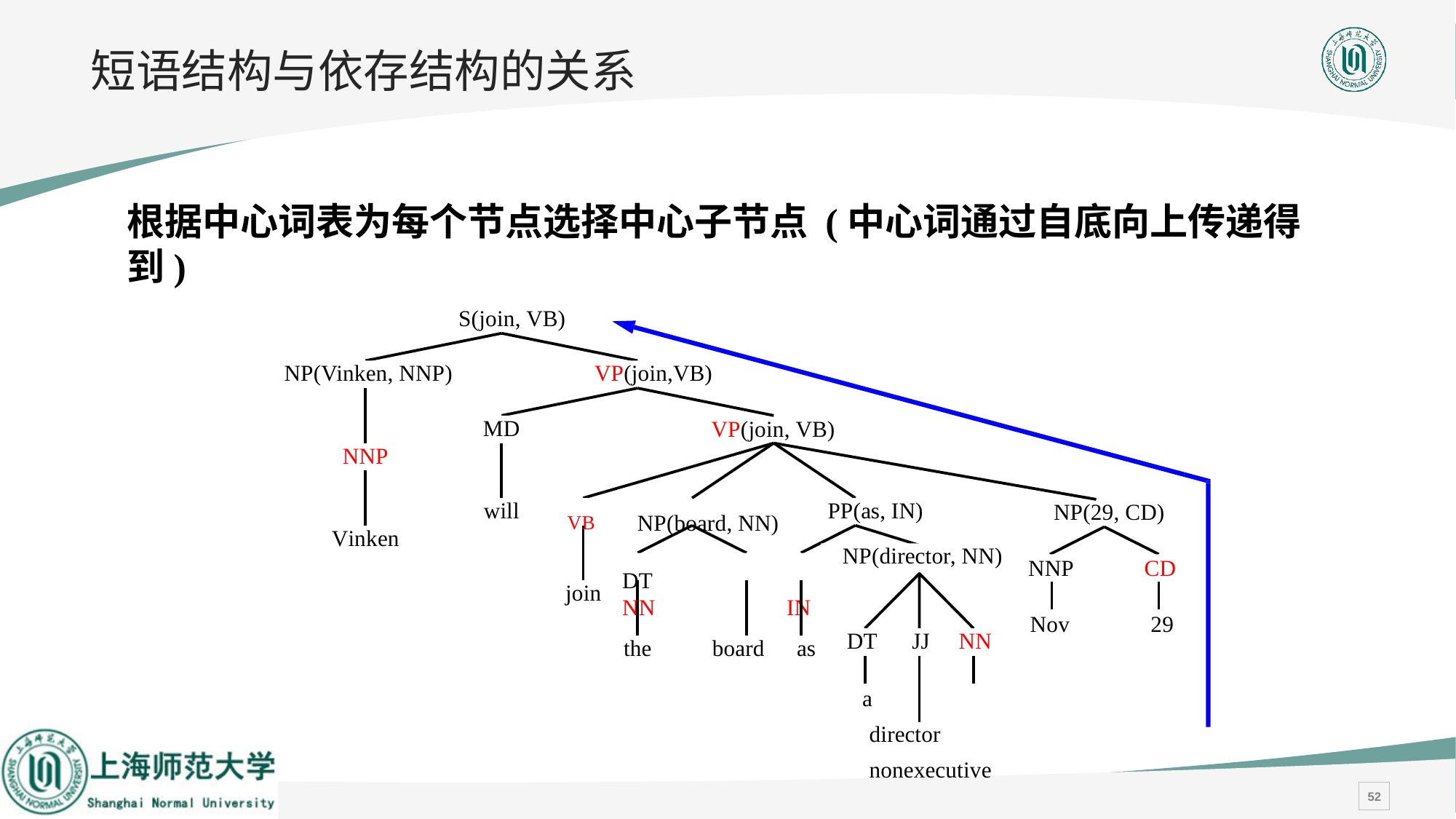

# 短语结构与依存结构的关系

根据中心词表为每个节点选择中心子节点 (中心词通过自底向上传递得到)
S(join, VB)

NP(Vinken, NNP)
VP(join,VB)

MD
VP(join, VB)

NNP

will
PP(as, IN)
VB	NP(board, NN)

DT	NN	IN
NP(29, CD)

NNP	CD

Nov	29

Vinken

NP(director, NN)

join

DT	JJ	NN

the
board	as

a	director  nonexecutive